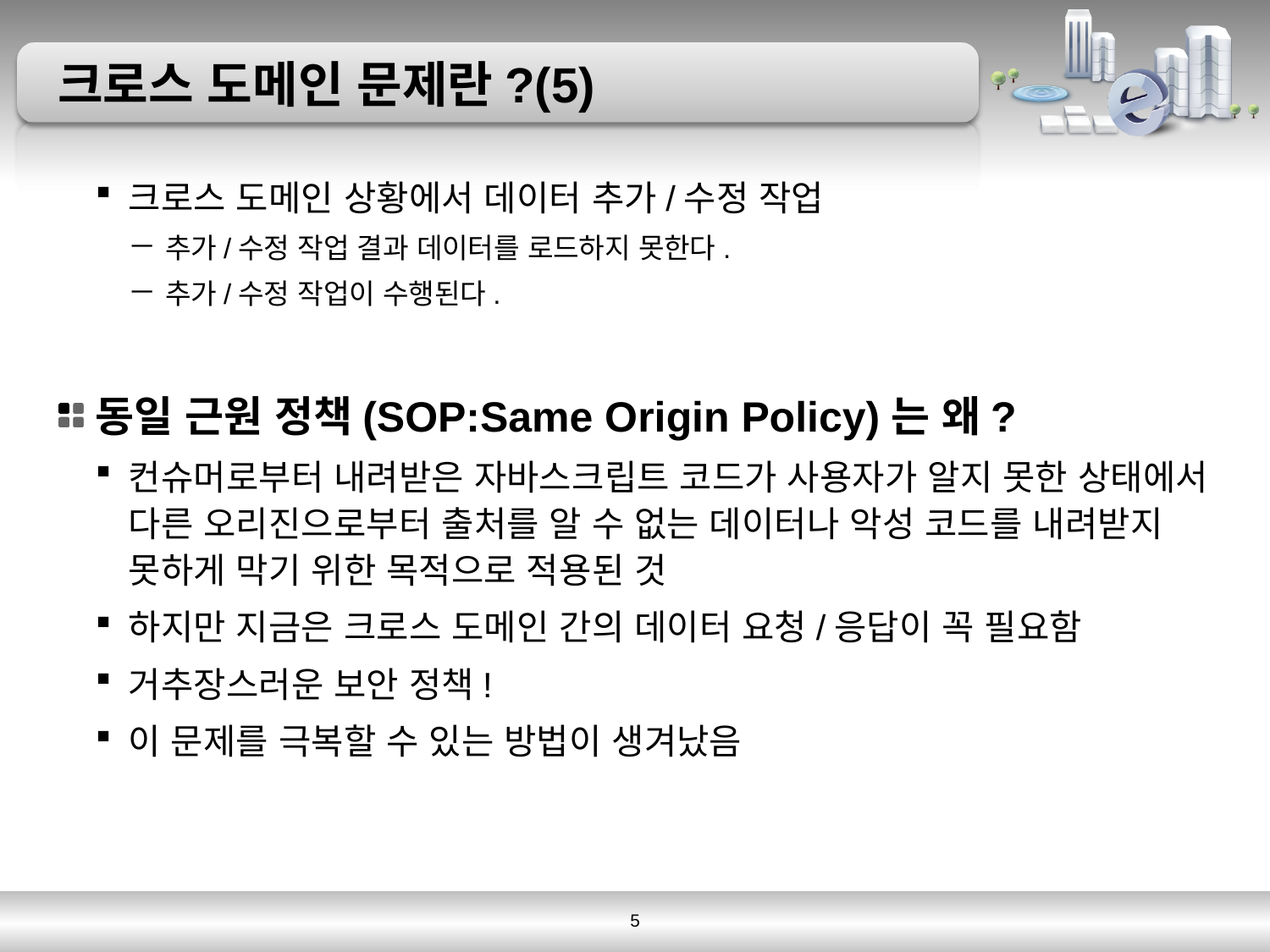

# 크로스 도메인 문제란?(5)
크로스 도메인 상황에서 데이터 추가/수정 작업
추가/수정 작업 결과 데이터를 로드하지 못한다.
추가/수정 작업이 수행된다.

동일 근원 정책(SOP:Same Origin Policy)는 왜?
컨슈머로부터 내려받은 자바스크립트 코드가 사용자가 알지 못한 상태에서 다른 오리진으로부터 출처를 알 수 없는 데이터나 악성 코드를 내려받지 못하게 막기 위한 목적으로 적용된 것
하지만 지금은 크로스 도메인 간의 데이터 요청/응답이 꼭 필요함
거추장스러운 보안 정책!
이 문제를 극복할 수 있는 방법이 생겨났음